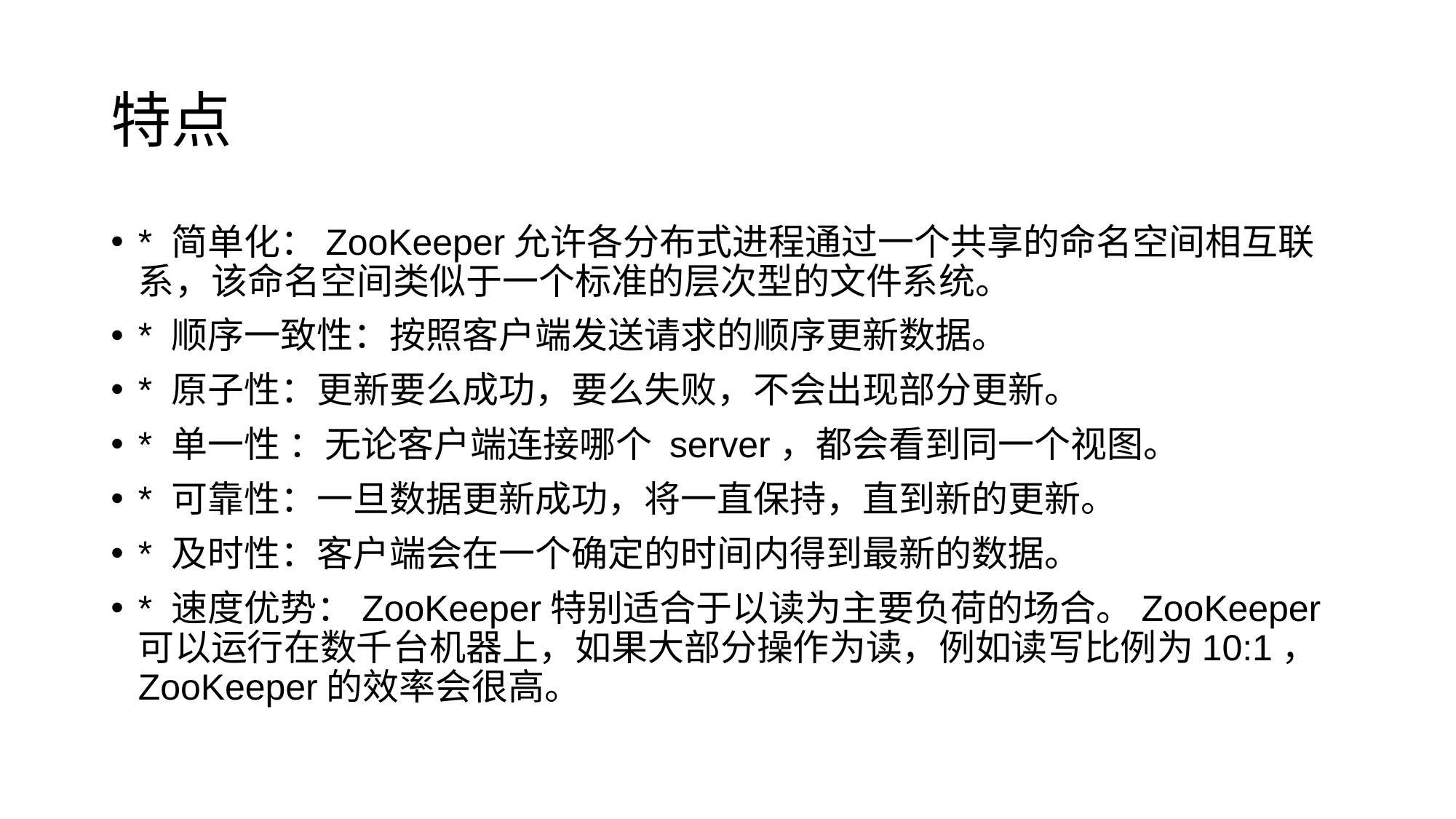

# 特点
* 简单化：ZooKeeper允许各分布式进程通过一个共享的命名空间相互联系，该命名空间类似于一个标准的层次型的文件系统。
* 顺序一致性：按照客户端发送请求的顺序更新数据。
* 原子性：更新要么成功，要么失败，不会出现部分更新。
* 单一性 ：无论客户端连接哪个 server，都会看到同一个视图。
* 可靠性：一旦数据更新成功，将一直保持，直到新的更新。
* 及时性：客户端会在一个确定的时间内得到最新的数据。
* 速度优势：ZooKeeper特别适合于以读为主要负荷的场合。ZooKeeper可以运行在数千台机器上，如果大部分操作为读，例如读写比例为10:1，ZooKeeper的效率会很高。